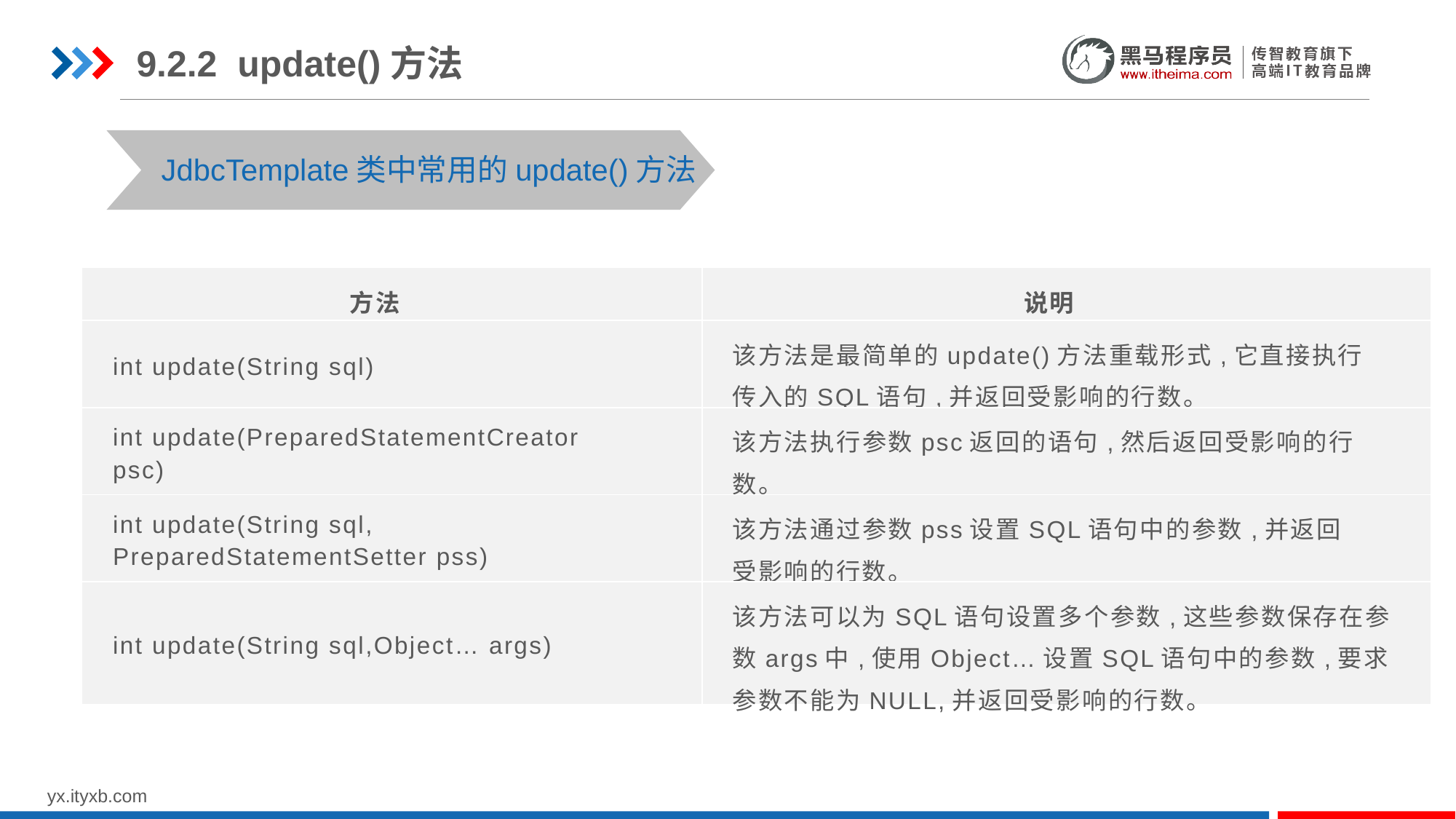

9.2.2  update()方法

JdbcTemplate类中常用的update()方法
| 方法 | 说明 |
| --- | --- |
| int update(String sql) | 该方法是最简单的update()方法重载形式,它直接执行传入的SQL语句,并返回受影响的行数。 |
| int update(PreparedStatementCreator psc) | 该方法执行参数psc返回的语句,然后返回受影响的行数。 |
| int update(String sql, PreparedStatementSetter pss) | 该方法通过参数pss设置SQL语句中的参数,并返回受影响的行数。 |
| int update(String sql,Object… args) | 该方法可以为SQL语句设置多个参数,这些参数保存在参数args中,使用Object…设置SQL语句中的参数,要求参数不能为NULL,并返回受影响的行数。 |